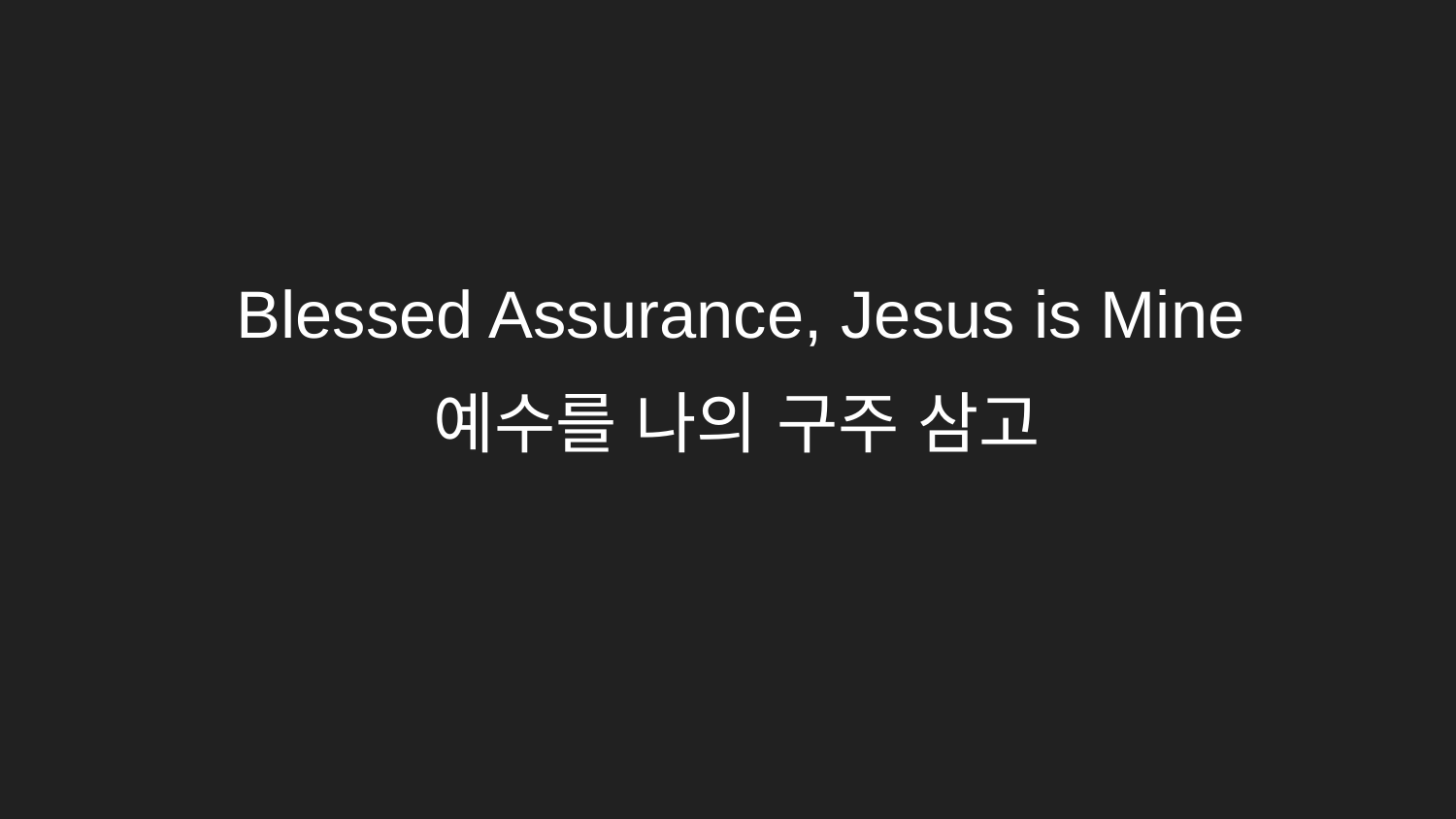

# Blessed Assurance, Jesus is Mine
예수를 나의 구주 삼고